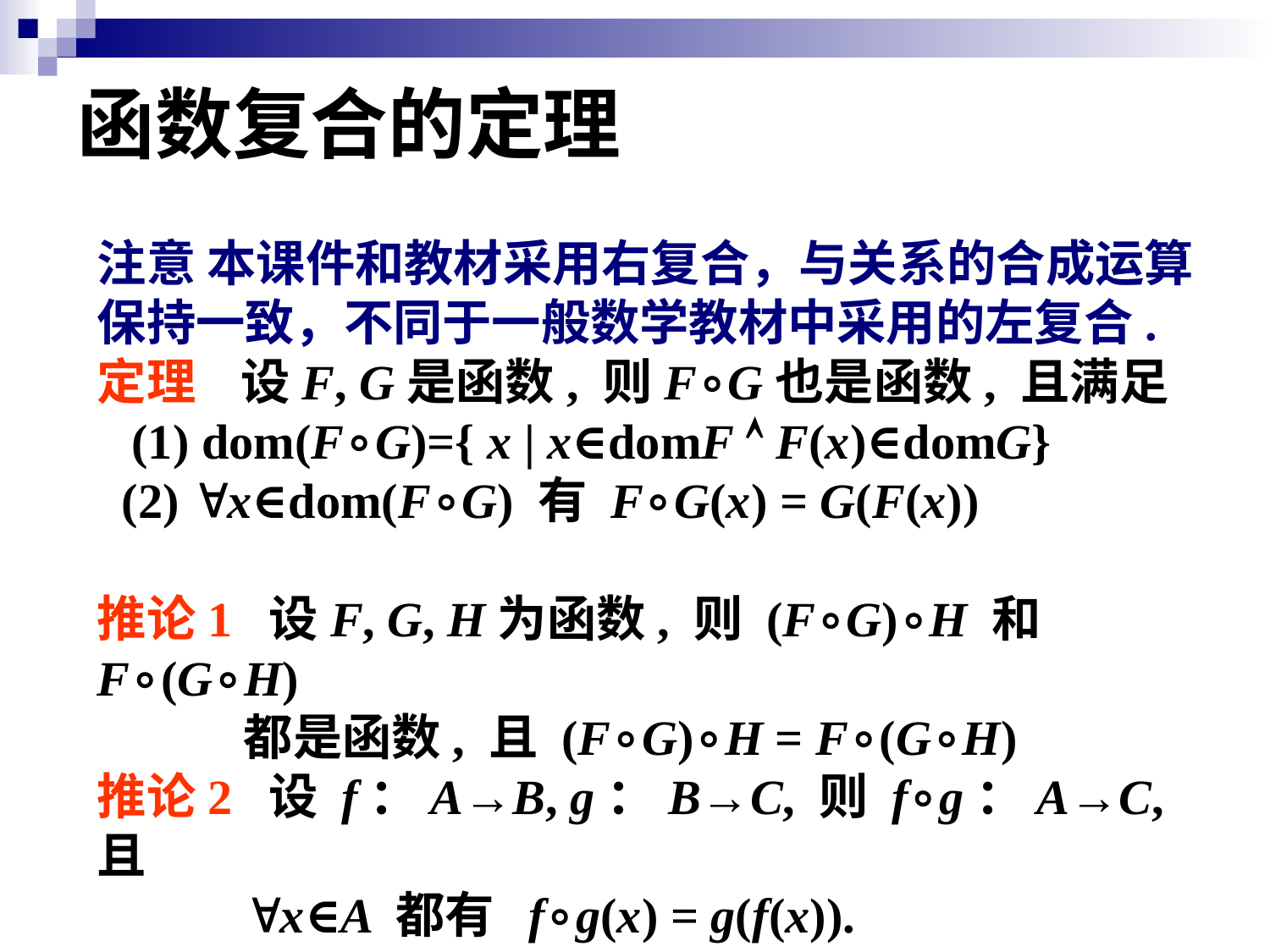

# 函数复合的定理
注意 本课件和教材采用右复合，与关系的合成运算保持一致，不同于一般数学教材中采用的左复合.
定理    设F, G是函数, 则F∘G也是函数, 且满足
  (1) dom(F∘G)={ x | x∈domF ∧ F(x)∈domG}
  (2) ∀x∈dom(F∘G) 有 F∘G(x) = G(F(x))
推论1  设F, G, H为函数, 则 (F∘G)∘H 和 F∘(G∘H)
            都是函数, 且 (F∘G)∘H = F∘(G∘H)
推论2  设 f：A→B, g：B→C, 则 f∘g：A→C, 且
            ∀x∈A 都有  f∘g(x) = g(f(x)).
19